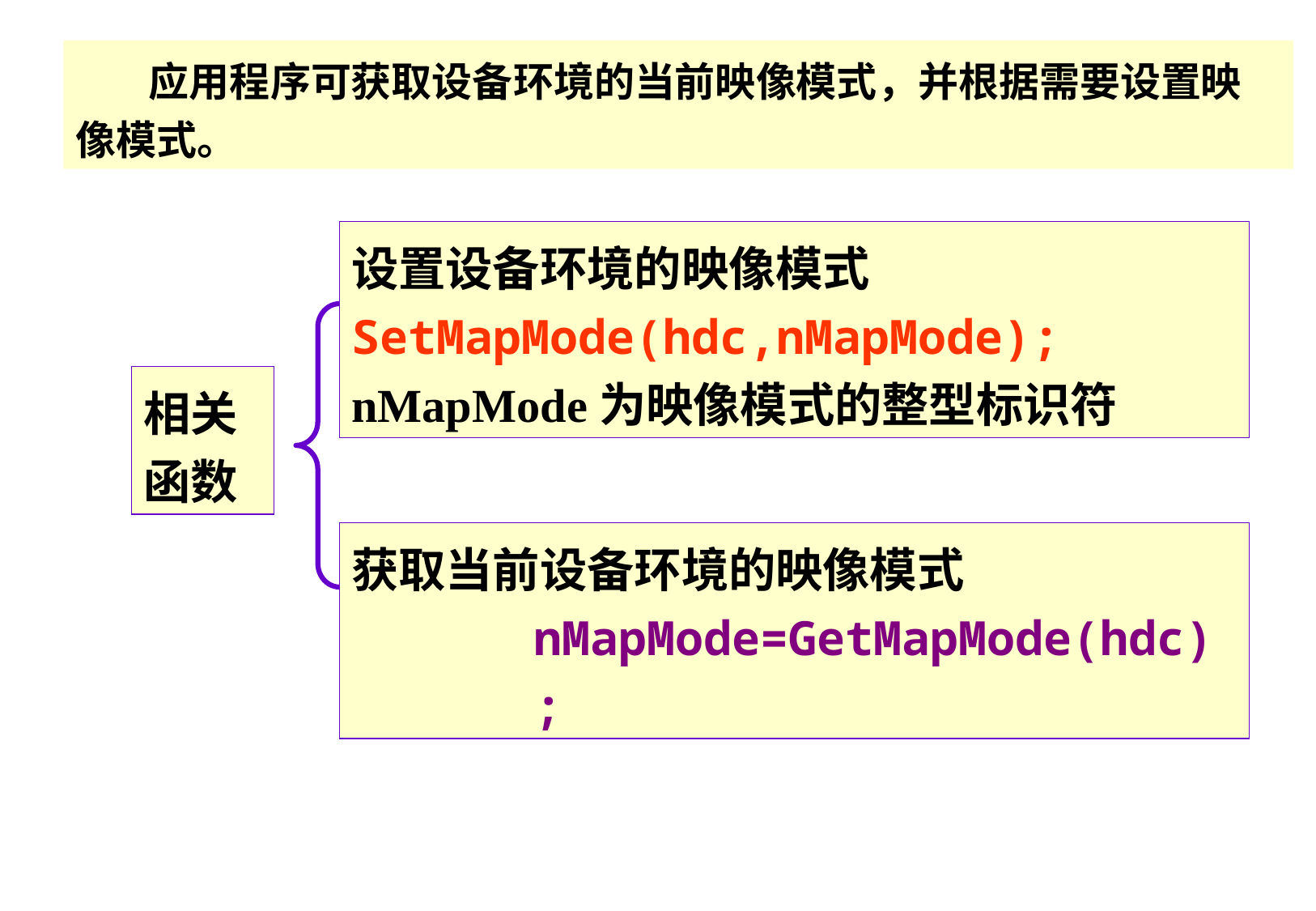

应用程序可获取设备环境的当前映像模式，并根据需要设置映像模式。
设置设备环境的映像模式
SetMapMode(hdc,nMapMode);    nMapMode为映像模式的整型标识符

相关
函数
获取当前设备环境的映像模式
nMapMode=GetMapMode(hdc);